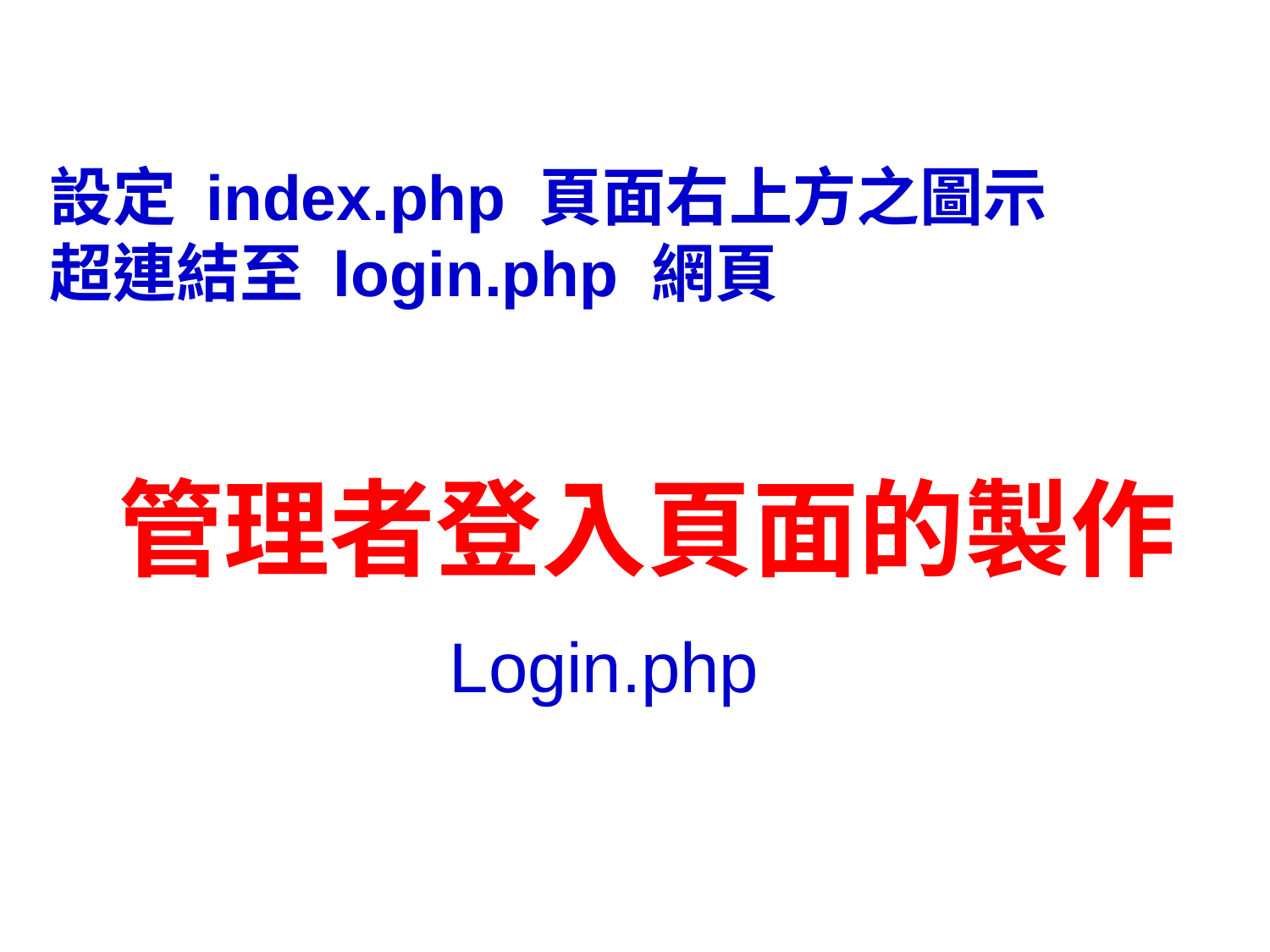

設定 index.php 頁面右上方之圖示
超連結至 login.php 網頁
管理者登入頁面的製作
Login.php